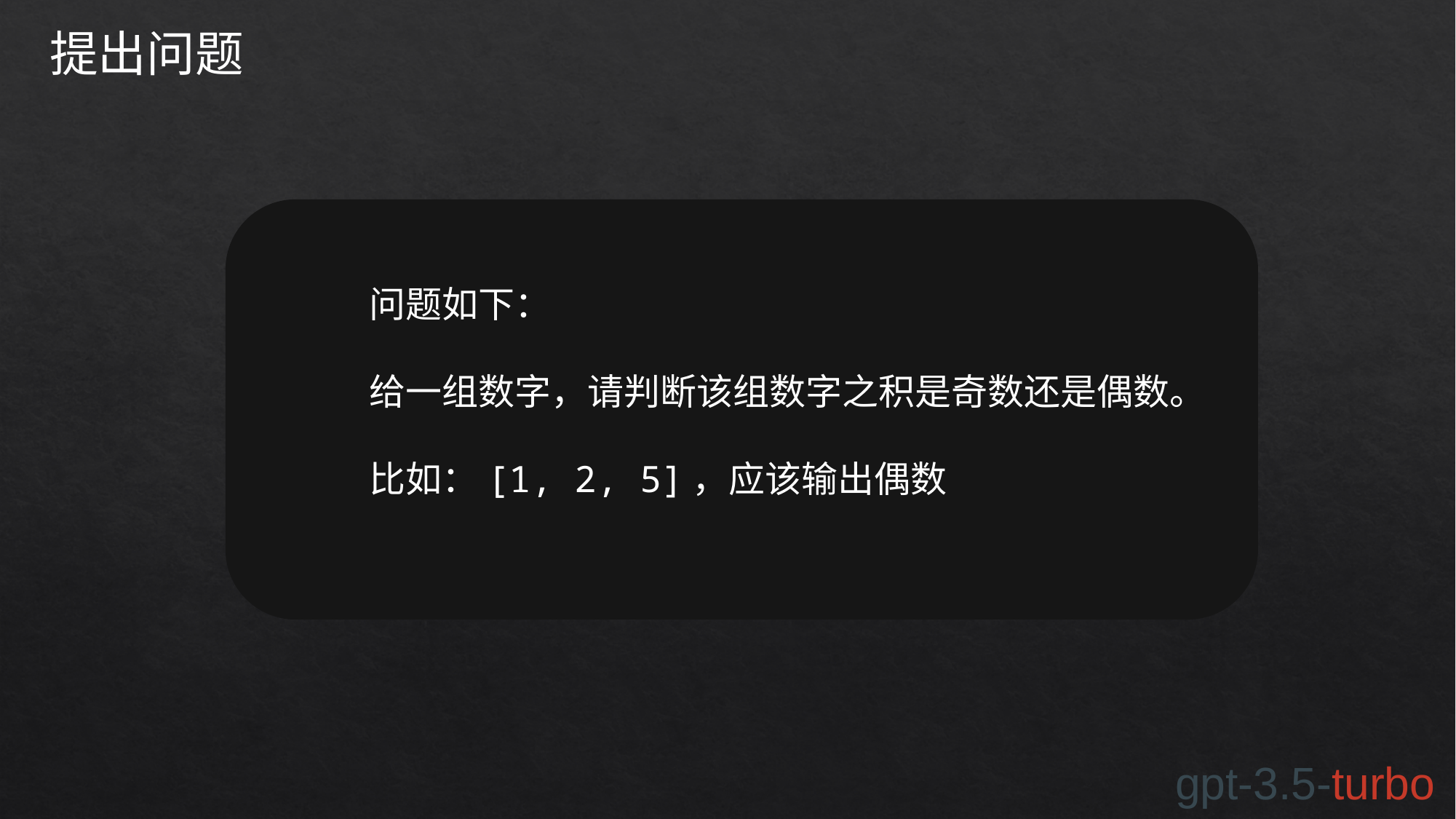

提出问题

问题如下：

给一组数字，请判断该组数字之积是奇数还是偶数。

比如：[1, 2, 5]，应该输出偶数
gpt-3.5-turbo